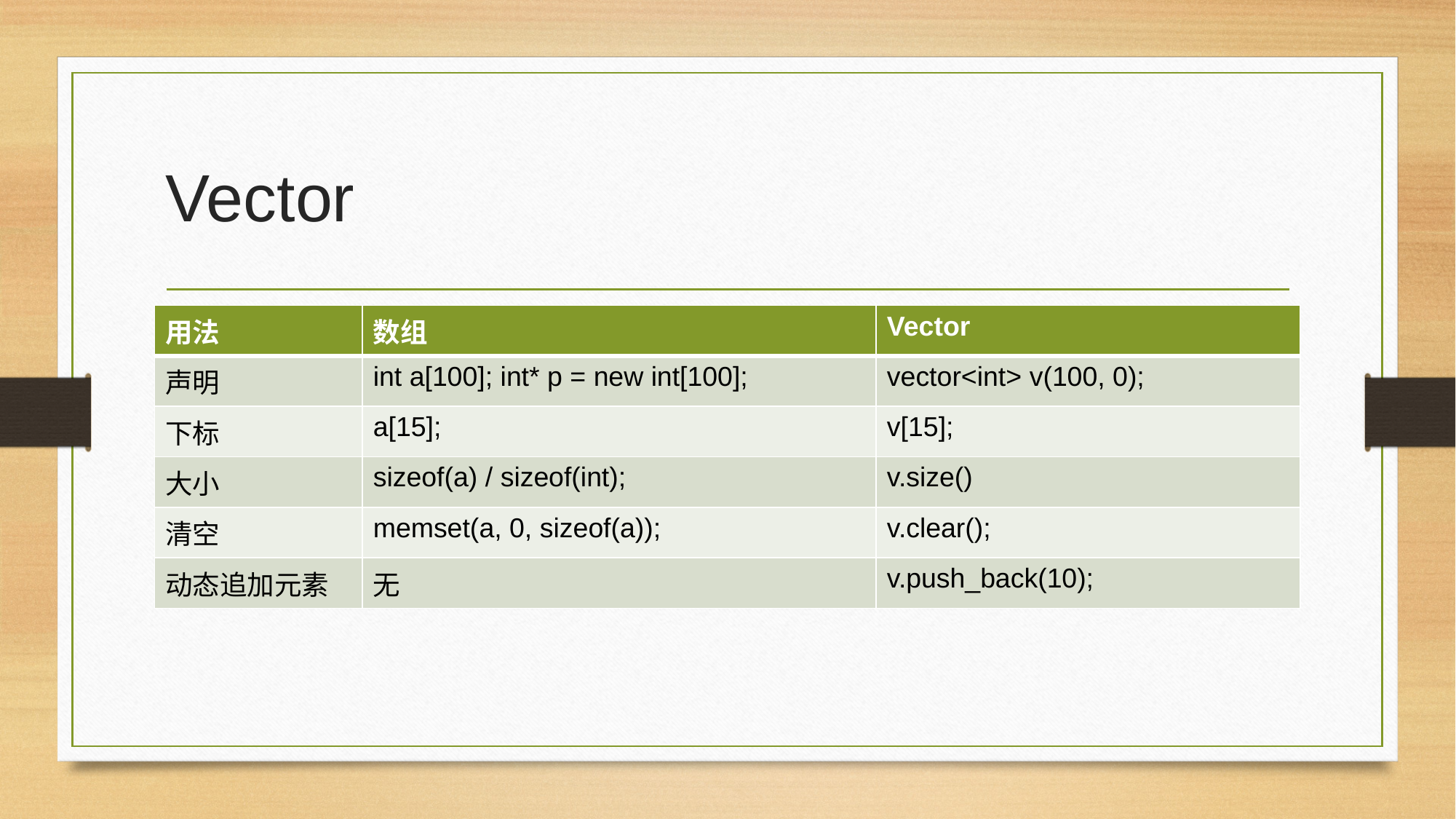

# Vector
| 用法 | 数组 | Vector |
| --- | --- | --- |
| 声明 | int a[100]; int\* p = new int[100]; | vector<int> v(100, 0); |
| 下标 | a[15]; | v[15]; |
| 大小 | sizeof(a) / sizeof(int); | v.size() |
| 清空 | memset(a, 0, sizeof(a)); | v.clear(); |
| 动态追加元素 | 无 | v.push\_back(10); |